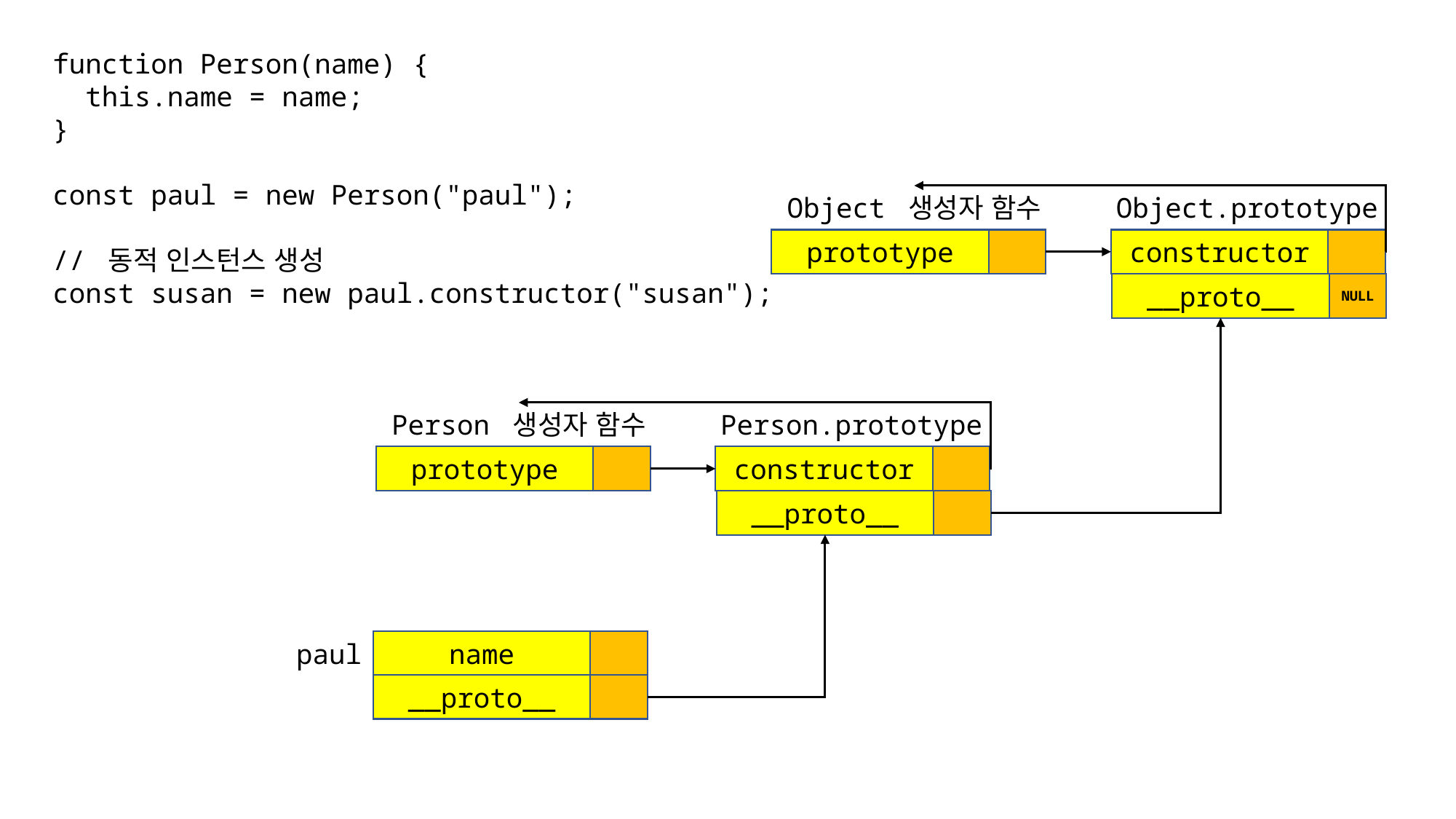

function Person(name) {
  this.name = name;
}

const paul = new Person("paul");

// 동적 인스턴스 생성
const susan = new paul.constructor("susan");
Object 생성자 함수
Object.prototype
prototype

constructor

__proto__
NULL
Person 생성자 함수
Person.prototype
prototype

constructor

__proto__

name

paul
__proto__